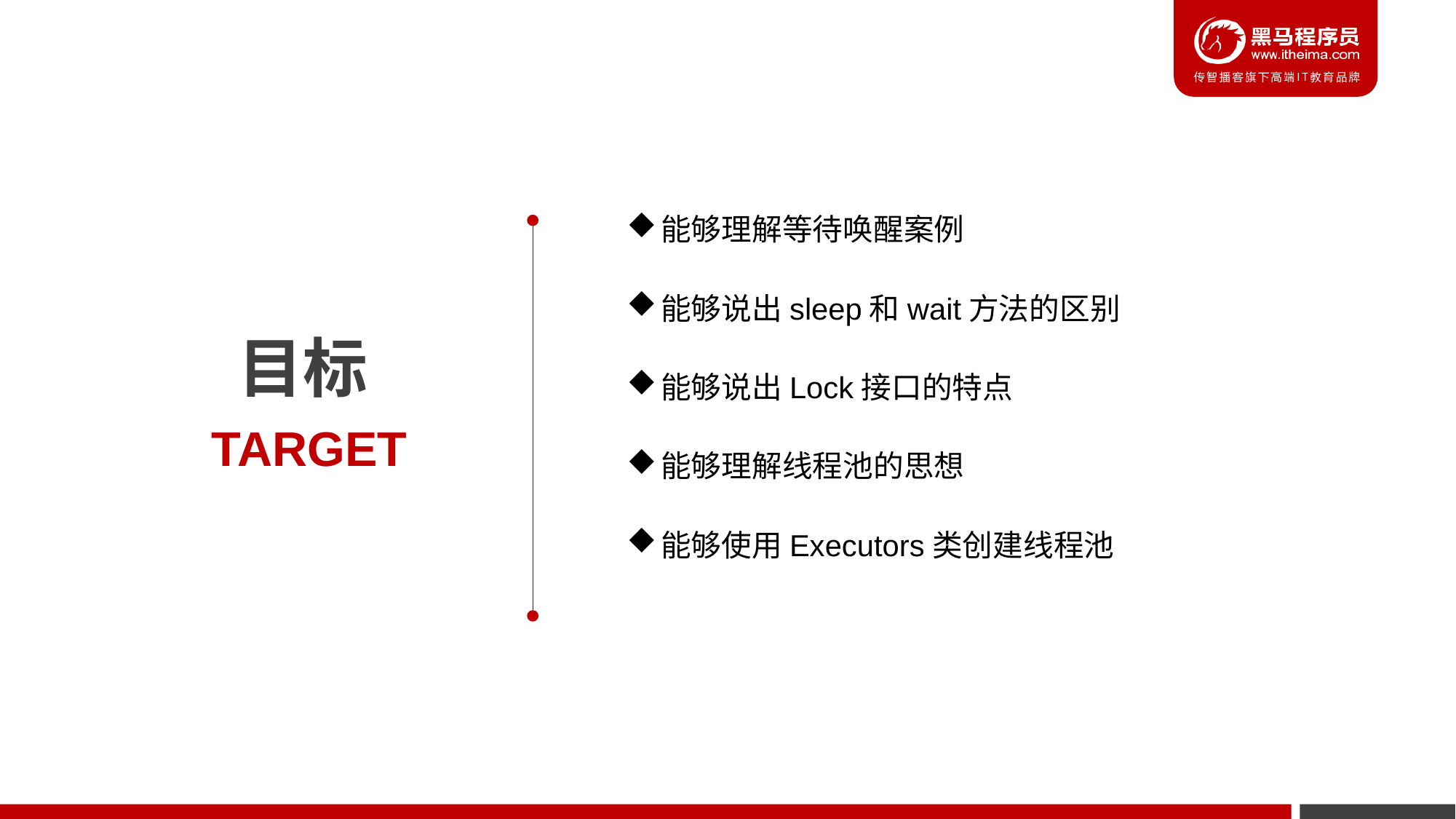

能够理解等待唤醒案例
能够说出sleep和wait方法的区别
能够说出Lock接口的特点
能够理解线程池的思想
能够使用Executors类创建线程池